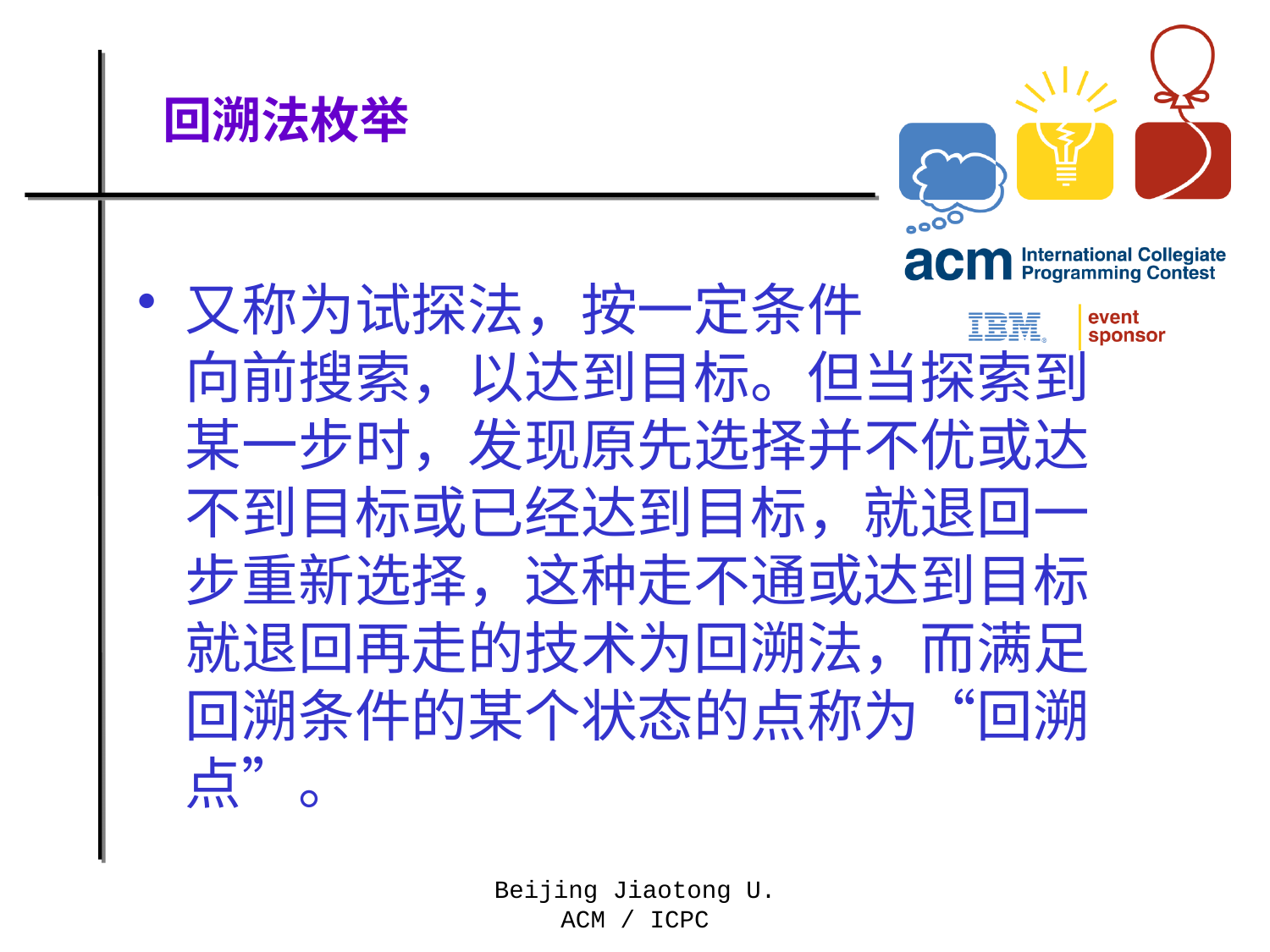

# 回溯法枚举
又称为试探法，按一定条件
向前搜索，以达到目标。但当探索到某一步时，发现原先选择并不优或达不到目标或已经达到目标，就退回一步重新选择，这种走不通或达到目标就退回再走的技术为回溯法，而满足回溯条件的某个状态的点称为“回溯点”。